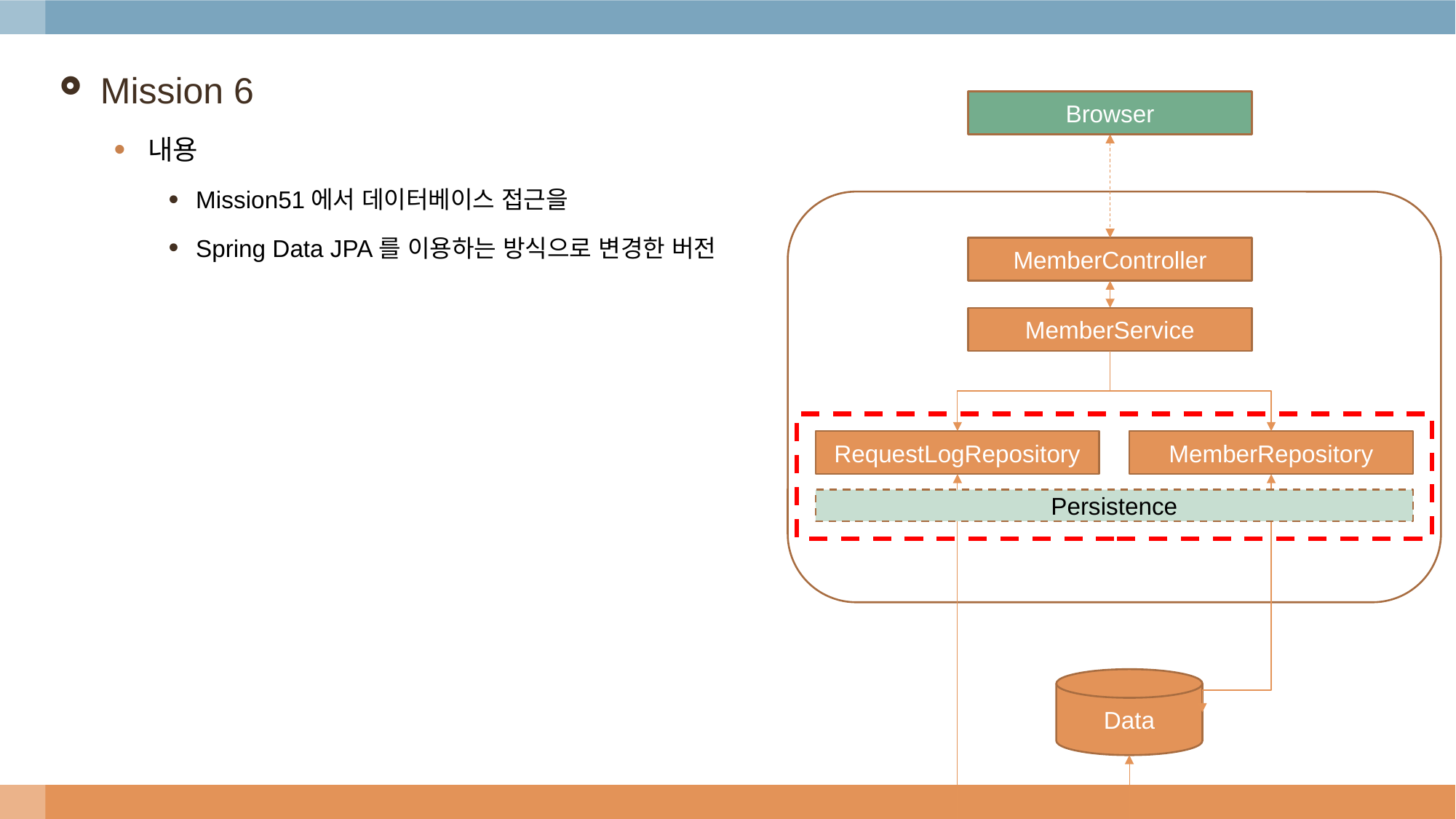

Mission 6
내용
Mission51에서 데이터베이스 접근을
Spring Data JPA를 이용하는 방식으로 변경한 버전
Browser

MemberController
MemberService

RequestLogRepository
MemberRepository
Persistence
Data